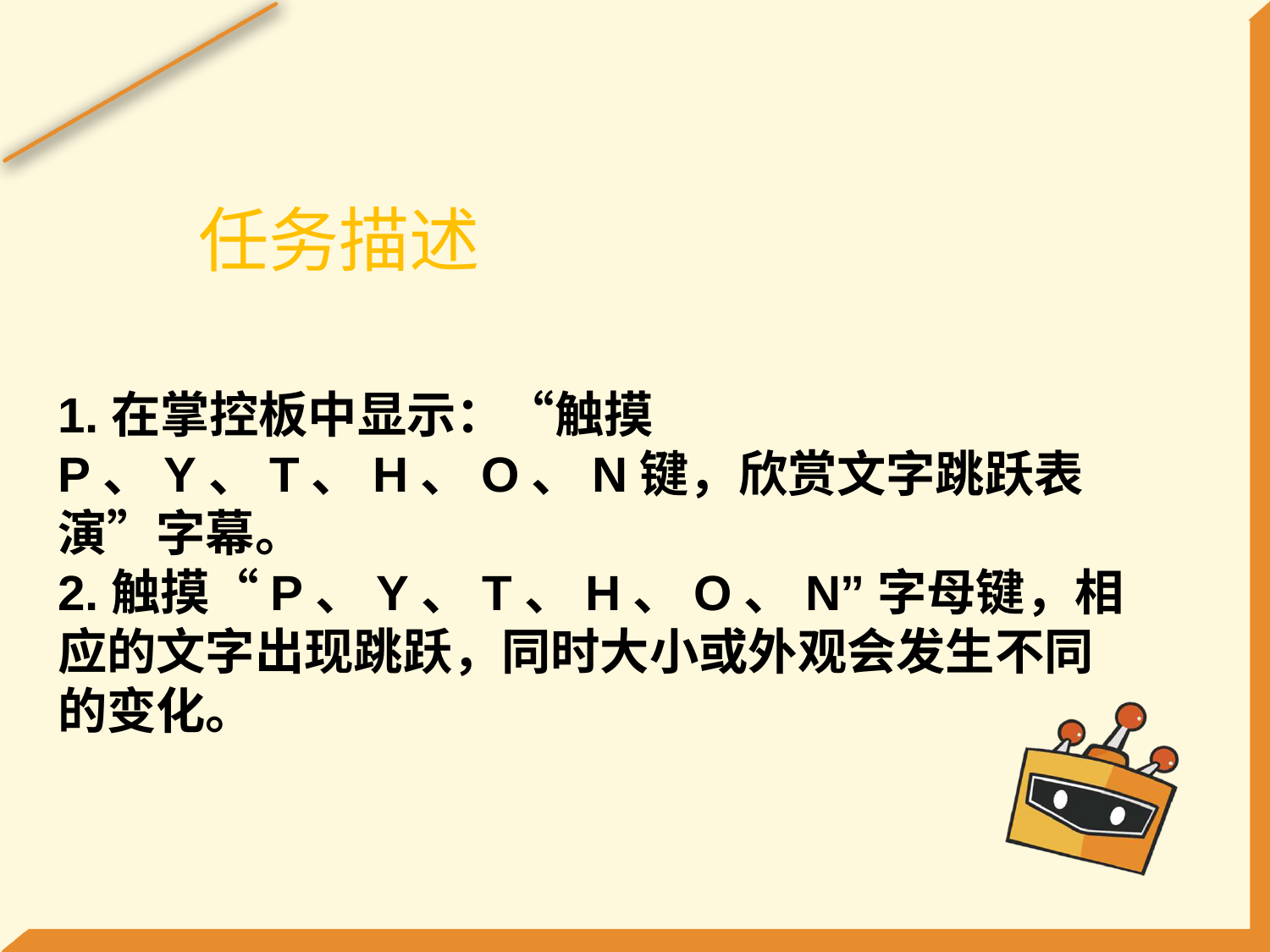

任务描述
1.在掌控板中显示：“触摸P、Y、T、H、O、N键，欣赏文字跳跃表演”字幕。
2.触摸“P、Y、T、H、O、N”字母键，相应的文字出现跳跃，同时大小或外观会发生不同的变化。